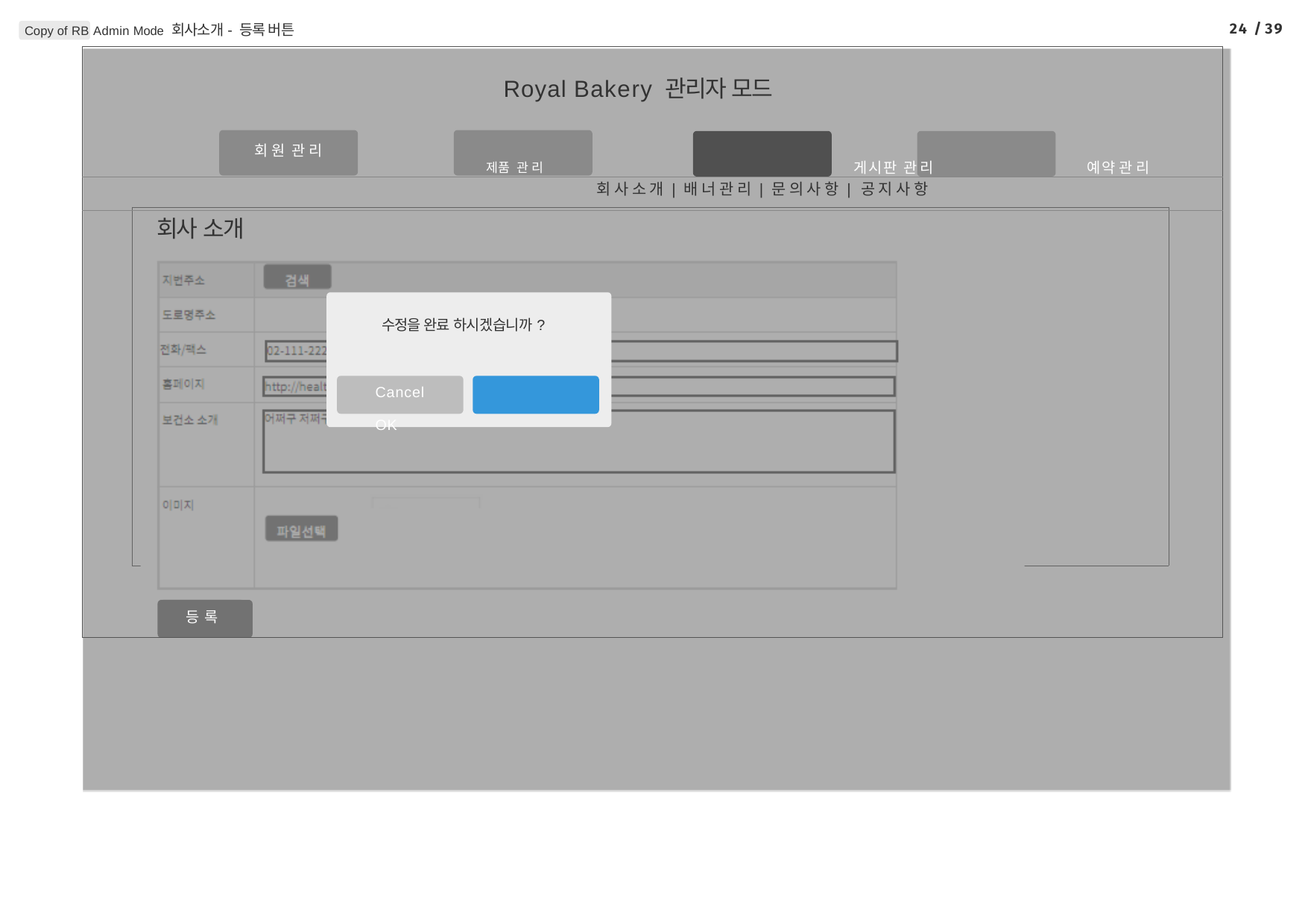

24 / 39
Copy of RB Admin Mode 회사소개- 등록 버튼

| 회 원 | 관 리 | Royal Bakery 관리자 모드 제 품 관 리 게 시 판 관 리 예 약 관 리 |  |
| --- | --- | --- | --- |
|  |  |  | 회 사 소 개 | 배 너 관 리 | 문 의 사 항 | 공 지 사 항 |
| 회사 소개 |  |  |  |
|  | 수정을 완료 하시겠습니까? |  |  |
|  | Cancel OK |  |  |
| 등 록 |  |  |  |